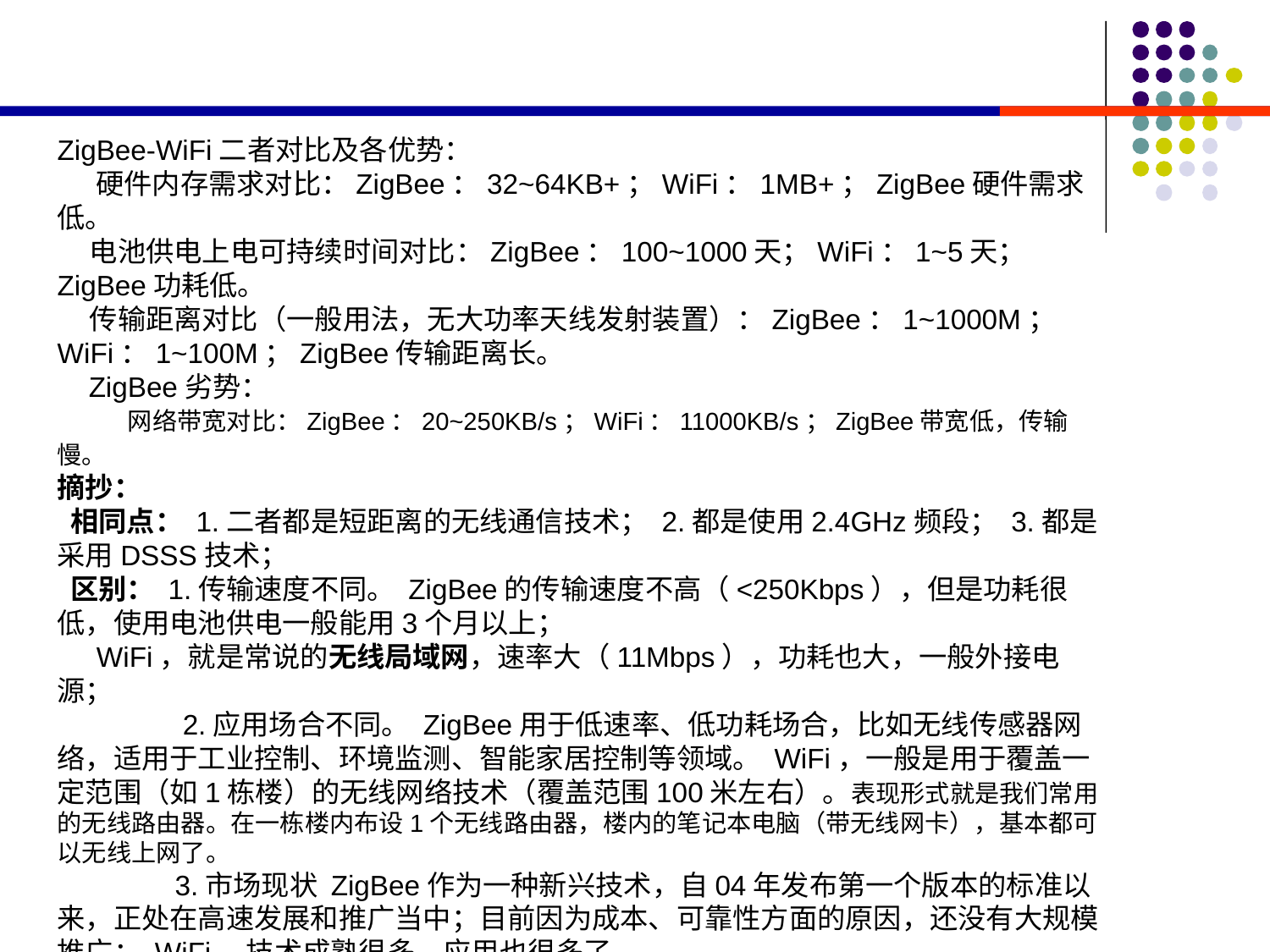

ZigBee-WiFi二者对比及各优势：
     硬件内存需求对比：ZigBee：32~64KB+；WiFi：1MB+；ZigBee硬件需求低。
    电池供电上电可持续时间对比：ZigBee：100~1000天；WiFi：1~5天；ZigBee功耗低。
    传输距离对比（一般用法，无大功率天线发射装置）：ZigBee：1~1000M；WiFi：1~100M；ZigBee传输距离长。
    ZigBee劣势：
          网络带宽对比：ZigBee：20~250KB/s；WiFi：11000KB/s；ZigBee带宽低，传输慢。
摘抄：
 相同点： 1.二者都是短距离的无线通信技术； 2.都是使用2.4GHz频段； 3.都是采用DSSS技术；
 区别： 1.传输速度不同。 ZigBee的传输速度不高（<250Kbps），但是功耗很低，使用电池供电一般能用3个月以上；
     WiFi，就是常说的无线局域网，速率大（11Mbps），功耗也大，一般外接电源；
                2.应用场合不同。 ZigBee用于低速率、低功耗场合，比如无线传感器网络，适用于工业控制、环境监测、智能家居控制等领域。 WiFi，一般是用于覆盖一定范围（如1栋楼）的无线网络技术（覆盖范围100米左右）。表现形式就是我们常用的无线路由器。在一栋楼内布设1个无线路由器，楼内的笔记本电脑（带无线网卡），基本都可以无线上网了。
               3.市场现状 ZigBee作为一种新兴技术，自04年发布第一个版本的标准以来，正处在高速发展和推广当中；目前因为成本、可靠性方面的原因，还没有大规模推广； WiFi，技术成熟很多，应用也很多了。
      总体上说，二者的区别较大，市场定位不同，相互之间的竞争不是很大。只不过二者在技术上有共同点，二者的相互干扰还是比较大的，尤其是WiFi对于ZigBee的干扰。